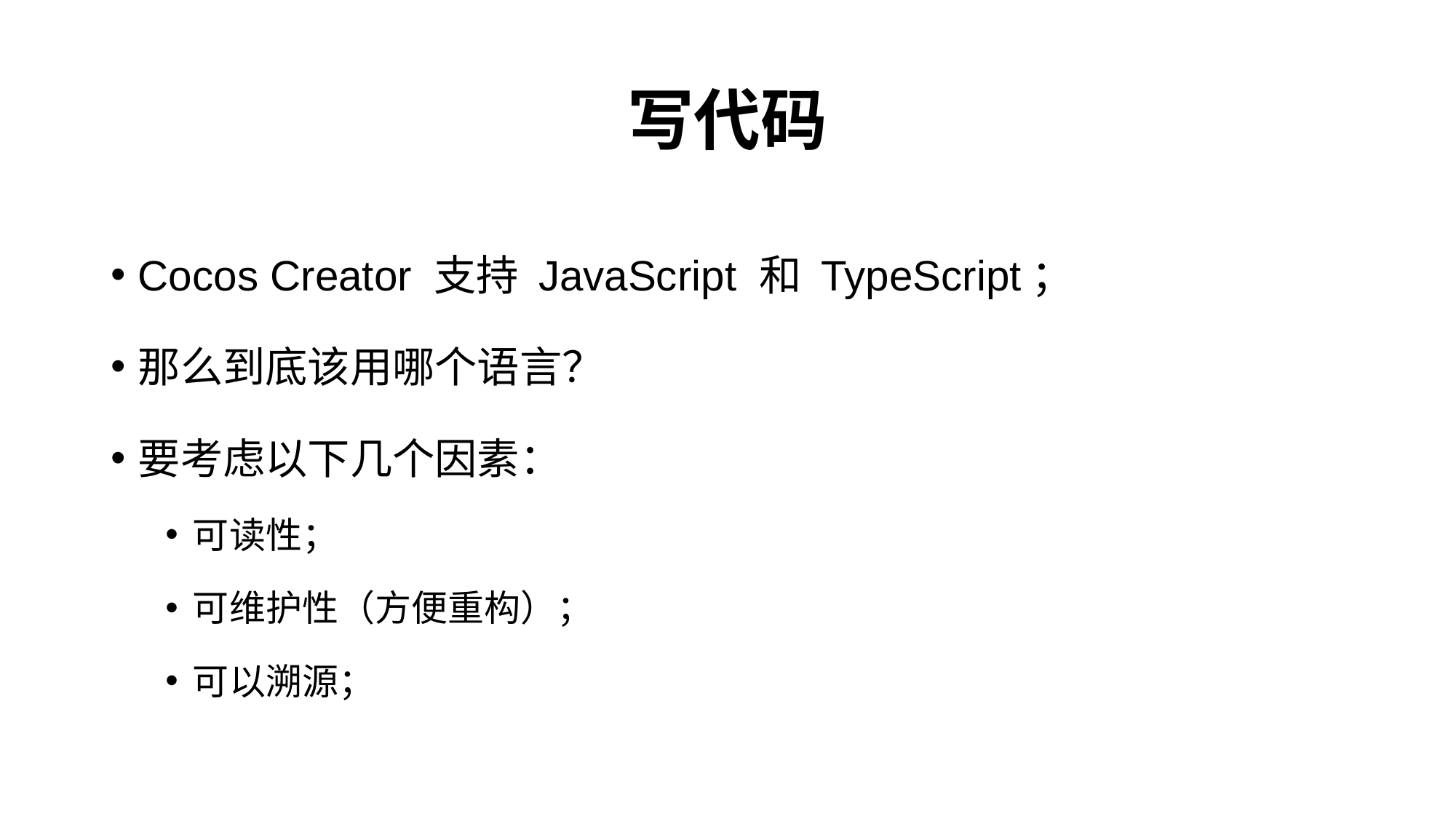

# 写代码
Cocos Creator 支持 JavaScript 和 TypeScript；
那么到底该用哪个语言？
要考虑以下几个因素：
可读性；
可维护性（方便重构）；
可以溯源；